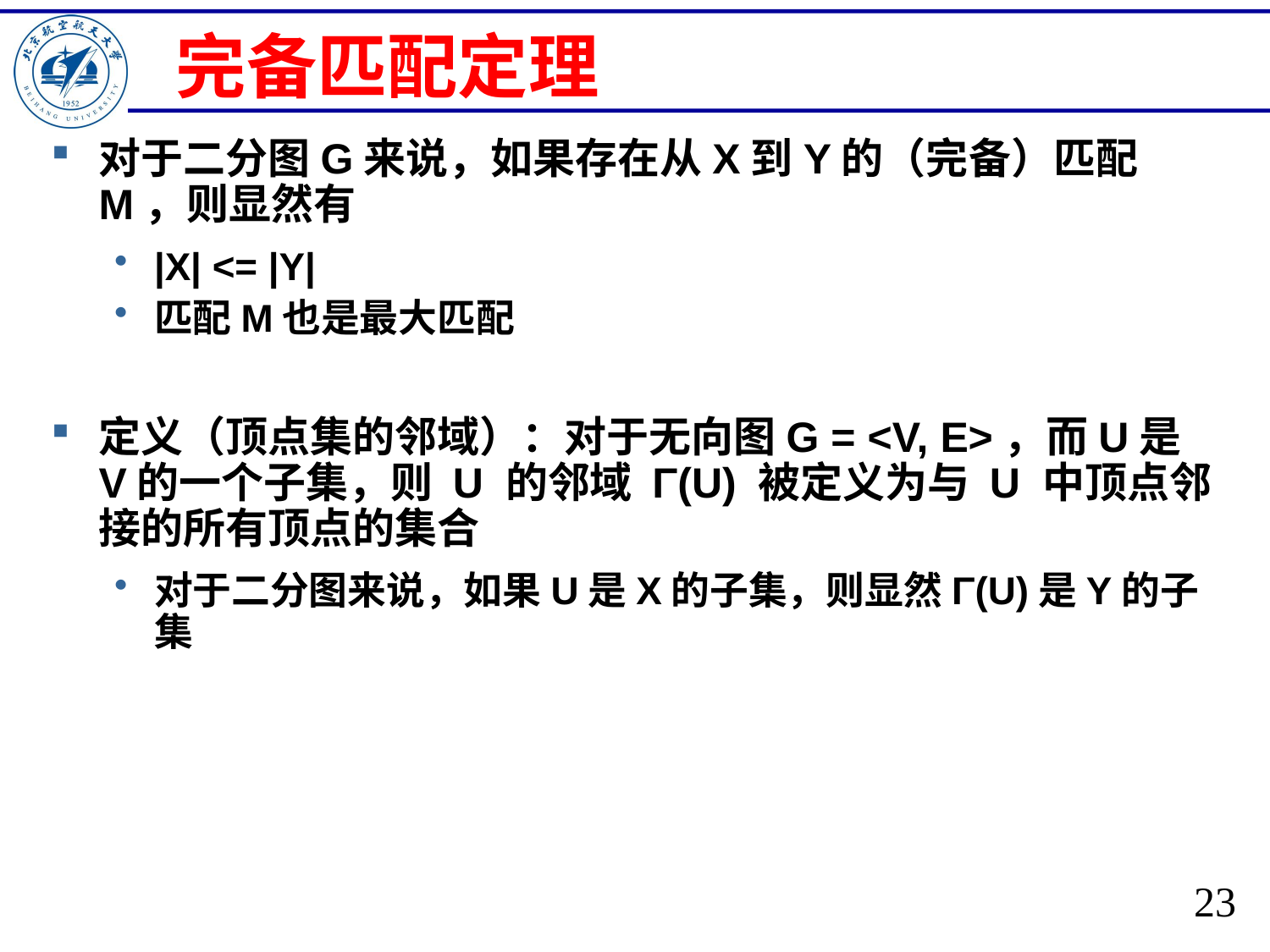

# 完备匹配定理
对于二分图G来说，如果存在从X到Y的（完备）匹配M，则显然有
|X| <= |Y|
匹配M也是最大匹配

定义（顶点集的邻域）：对于无向图G = <V, E>，而U是V的一个子集，则 U 的邻域 Γ(U) 被定义为与 U 中顶点邻接的所有顶点的集合
对于二分图来说，如果U是X的子集，则显然Γ(U)是Y的子集